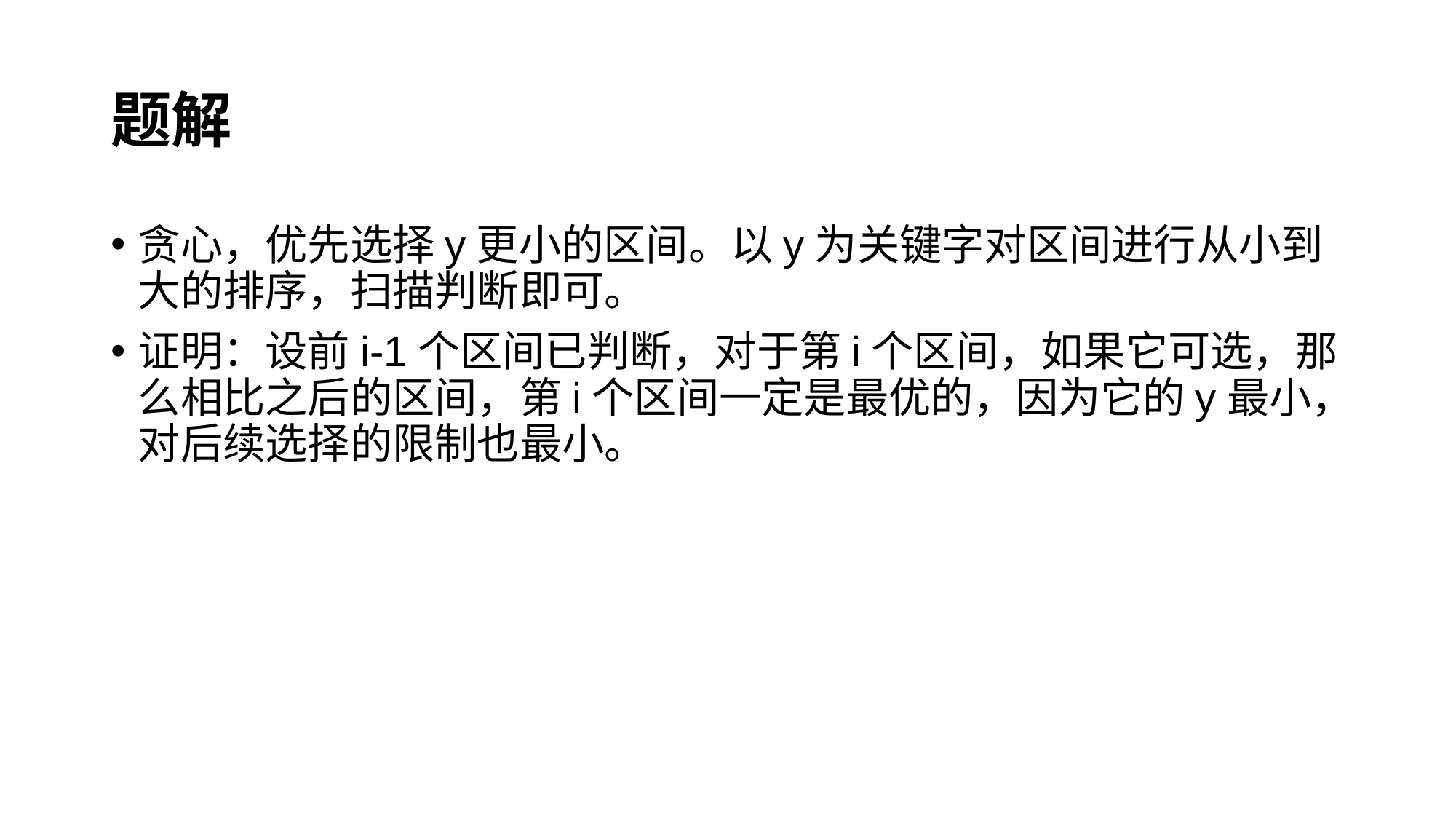

# 题解
贪心，优先选择y更小的区间。以y为关键字对区间进行从小到大的排序，扫描判断即可。
证明：设前i-1个区间已判断，对于第i个区间，如果它可选，那么相比之后的区间，第i个区间一定是最优的，因为它的y最小，对后续选择的限制也最小。